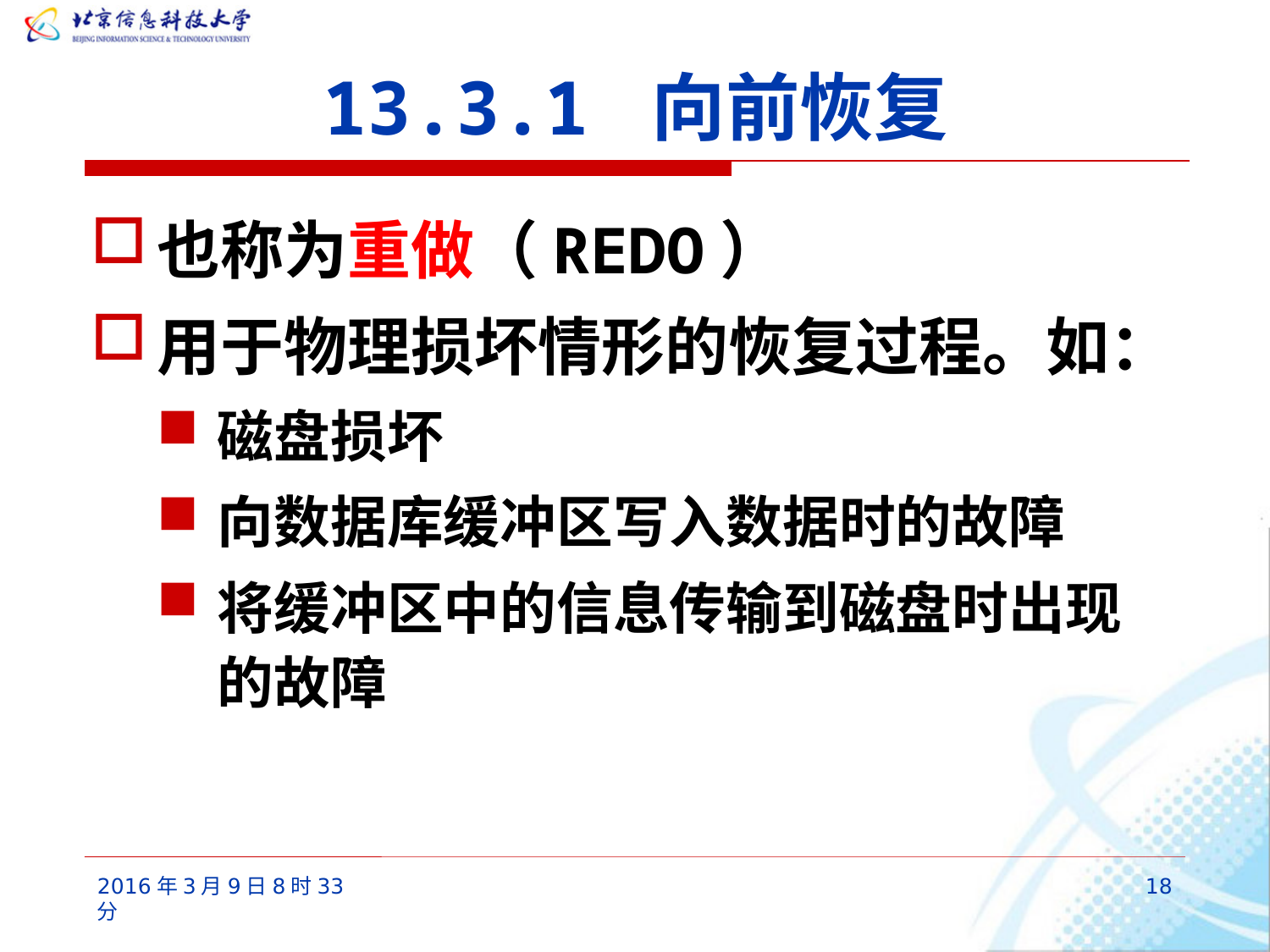

# 13.3.1 向前恢复
也称为重做（REDO）
用于物理损坏情形的恢复过程。如：
磁盘损坏
向数据库缓冲区写入数据时的故障
将缓冲区中的信息传输到磁盘时出现的故障
2016年3月9日8时33分
18